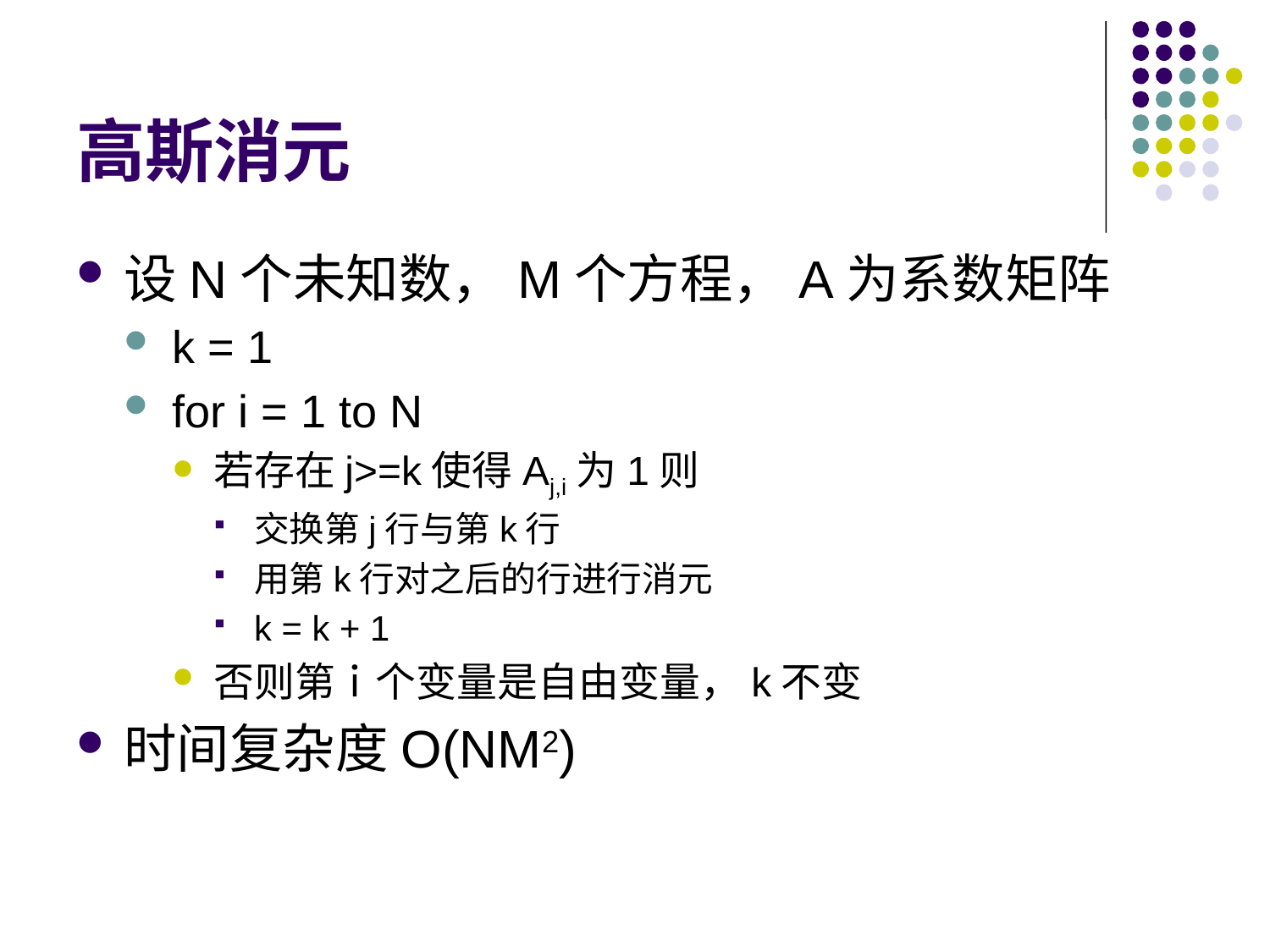

# 高斯消元
设N个未知数，M个方程，A为系数矩阵
k = 1
for i = 1 to N
若存在j>=k使得Aj,i为1则
交换第j行与第k行
用第k行对之后的行进行消元
k = k + 1
否则第ｉ个变量是自由变量，k不变
时间复杂度O(NM2)